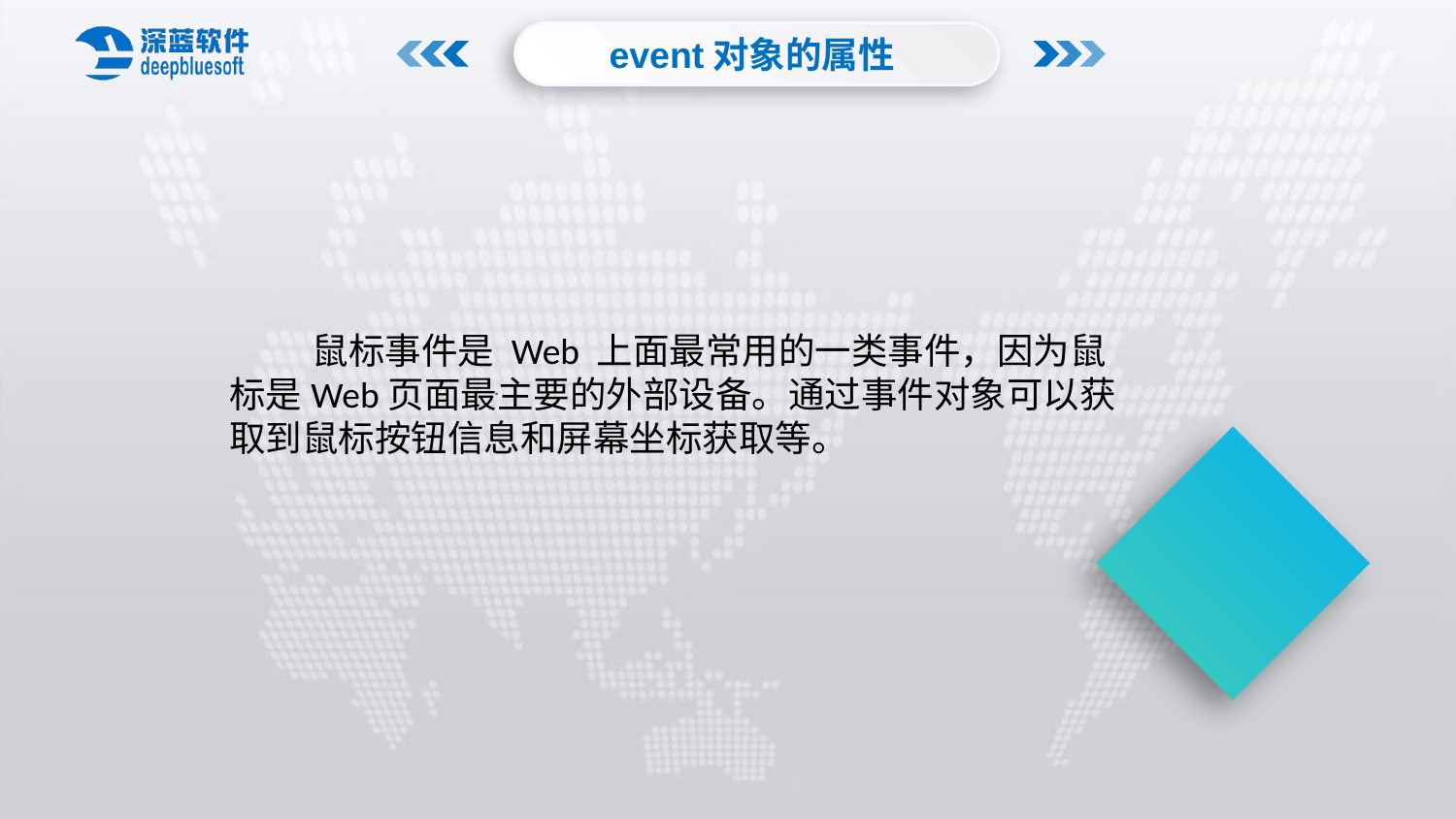

event对象的属性

         鼠标事件是 Web 上面最常用的一类事件，因为鼠标是Web页面最主要的外部设备。通过事件对象可以获取到鼠标按钮信息和屏幕坐标获取等。